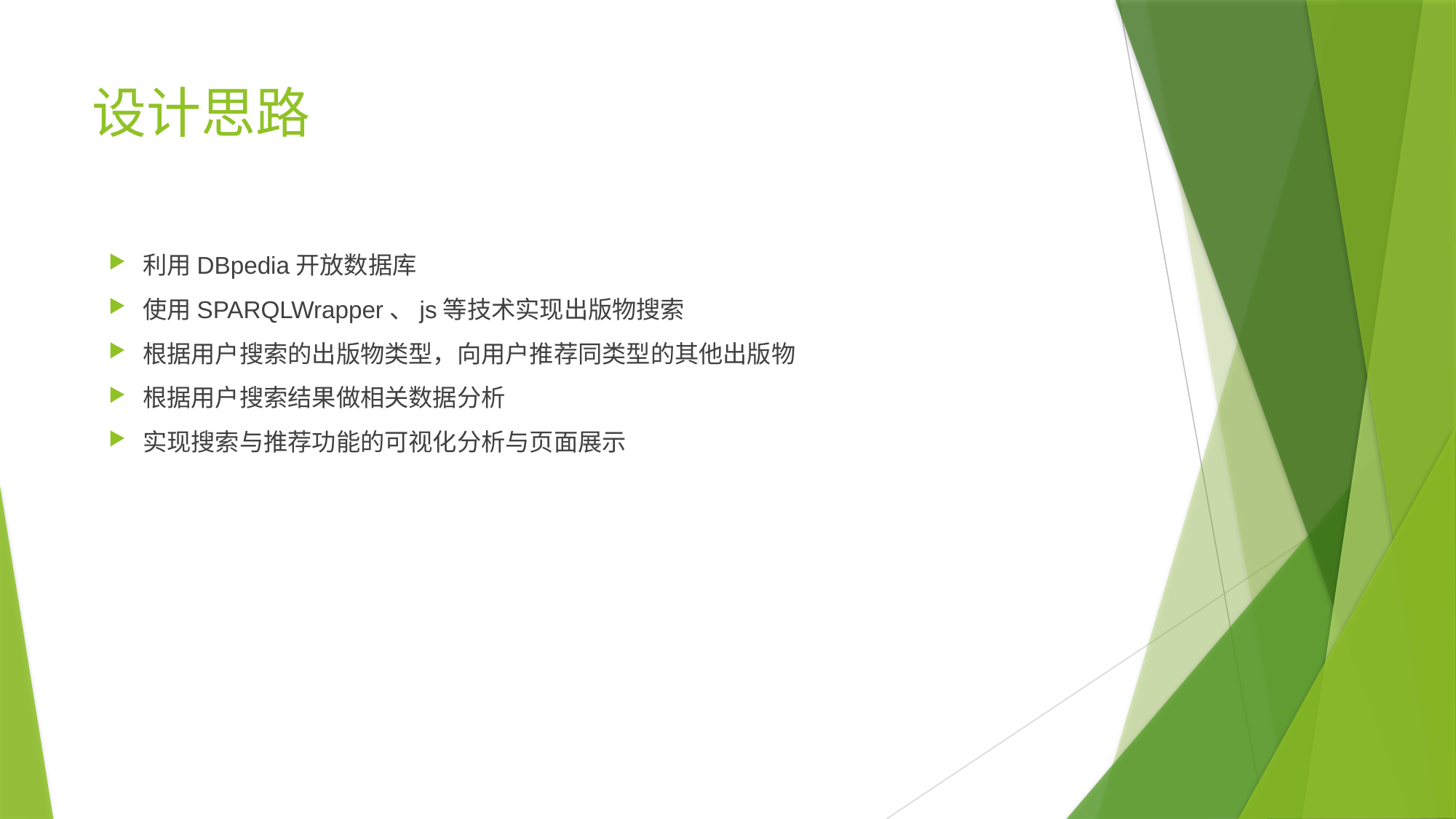

# 设计思路
利用DBpedia开放数据库
使用SPARQLWrapper、js等技术实现出版物搜索
根据用户搜索的出版物类型，向用户推荐同类型的其他出版物
根据用户搜索结果做相关数据分析
实现搜索与推荐功能的可视化分析与页面展示